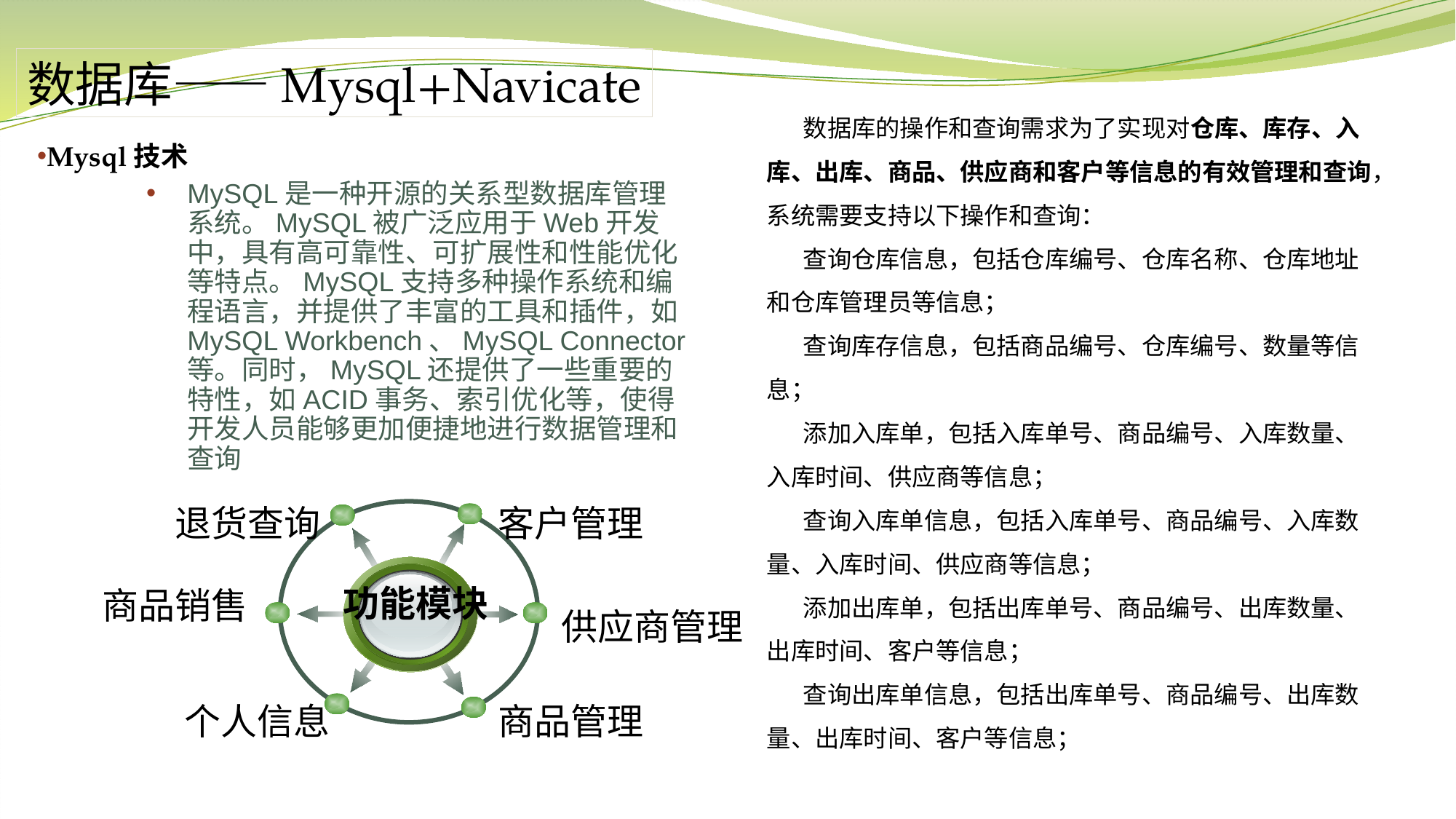

数据库——Mysql+Navicate
数据库的操作和查询需求为了实现对仓库、库存、入库、出库、商品、供应商和客户等信息的有效管理和查询，系统需要支持以下操作和查询：
查询仓库信息，包括仓库编号、仓库名称、仓库地址和仓库管理员等信息；
查询库存信息，包括商品编号、仓库编号、数量等信息；
添加入库单，包括入库单号、商品编号、入库数量、入库时间、供应商等信息；
查询入库单信息，包括入库单号、商品编号、入库数量、入库时间、供应商等信息；
添加出库单，包括出库单号、商品编号、出库数量、出库时间、客户等信息；
查询出库单信息，包括出库单号、商品编号、出库数量、出库时间、客户等信息；
Mysql技术
MySQL是一种开源的关系型数据库管理系统。MySQL被广泛应用于Web开发中，具有高可靠性、可扩展性和性能优化等特点。MySQL支持多种操作系统和编程语言，并提供了丰富的工具和插件，如MySQL Workbench、MySQL Connector等。同时，MySQL还提供了一些重要的特性，如ACID事务、索引优化等，使得开发人员能够更加便捷地进行数据管理和查询
退货查询
客户管理

功能模块
供应商管理

个人信息
商品管理

商品销售